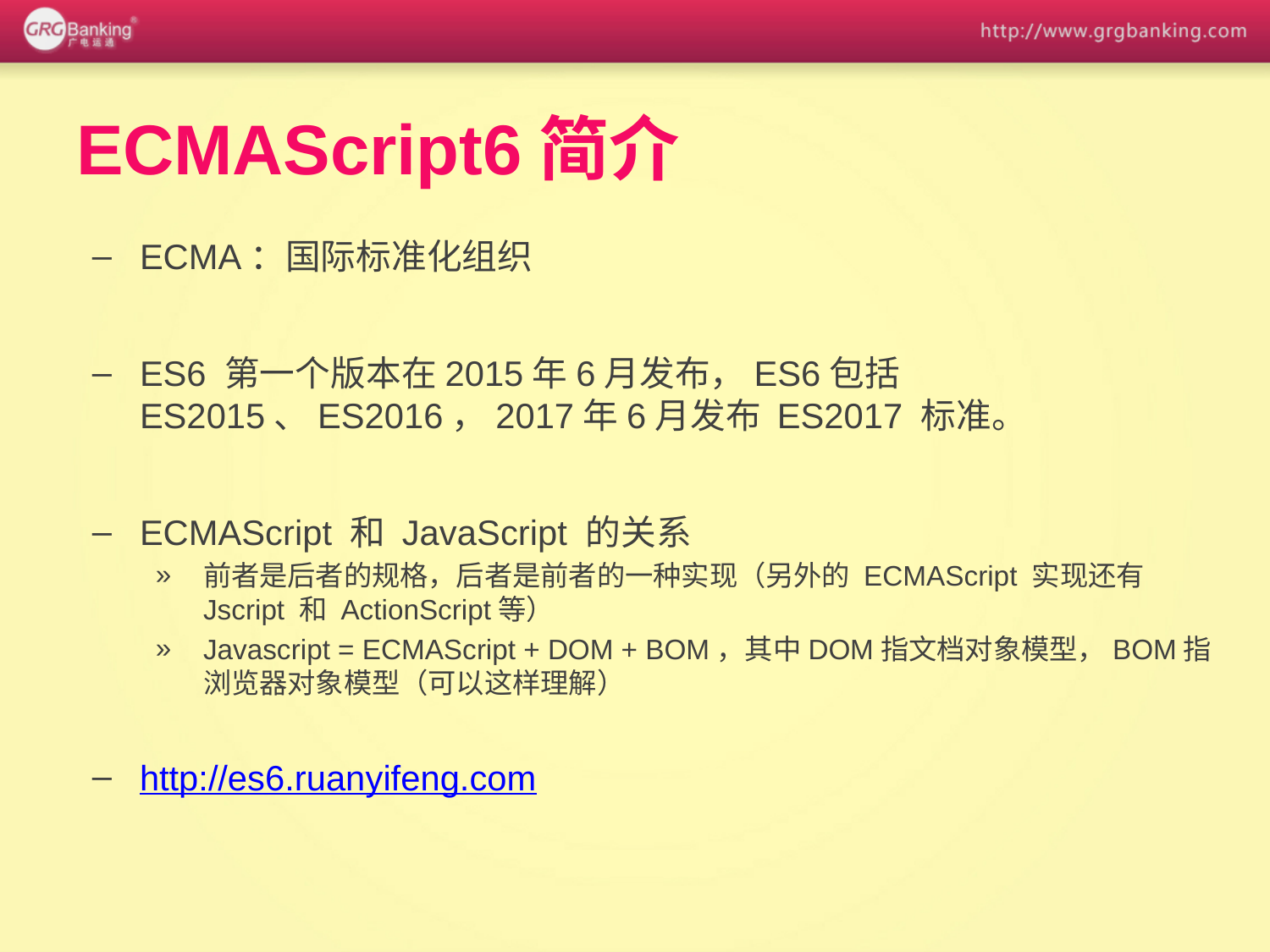

# ECMAScript6简介
ECMA：国际标准化组织

ES6 第一个版本在2015年6月发布，ES6包括ES2015、ES2016，2017年6月发布 ES2017 标准。

ECMAScript 和 JavaScript 的关系
前者是后者的规格，后者是前者的一种实现（另外的 ECMAScript 实现还有 Jscript 和 ActionScript等）
Javascript = ECMAScript + DOM + BOM，其中DOM指文档对象模型，BOM指浏览器对象模型（可以这样理解）

http://es6.ruanyifeng.com